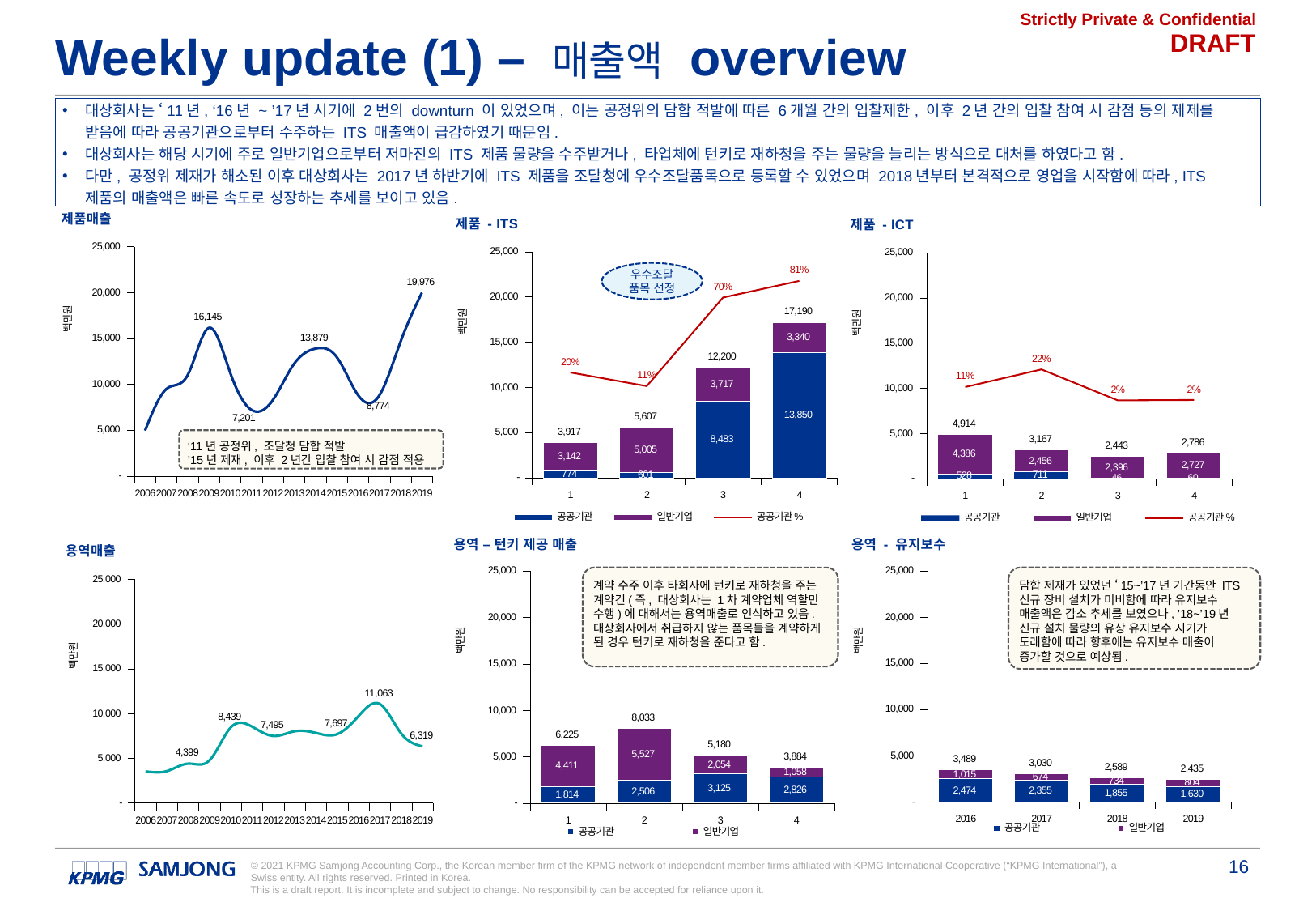

Weekly update (1) – 매출액 overview
대상회사는 ‘11년, ‘16년 ~ ’17년 시기에 2번의 downturn 이 있었으며, 이는 공정위의 담합 적발에 따른 6개월 간의 입찰제한, 이후 2년 간의 입찰 참여 시 감점 등의 제제를 받음에 따라 공공기관으로부터 수주하는 ITS 매출액이 급감하였기 때문임.
대상회사는 해당 시기에 주로 일반기업으로부터 저마진의 ITS 제품 물량을 수주받거나, 타업체에 턴키로 재하청을 주는 물량을 늘리는 방식으로 대처를 하였다고 함.
다만, 공정위 제재가 해소된 이후 대상회사는 2017년 하반기에 ITS 제품을 조달청에 우수조달품목으로 등록할 수 있었으며 2018년부터 본격적으로 영업을 시작함에 따라, ITS 제품의 매출액은 빠른 속도로 성장하는 추세를 보이고 있음.

### Chart: 제품매출

| Category | 제품매출 |
|---|---|
| 2006 | 4947957629.0 |
| 2007 | 9473991973.0 |
| 2008 | 10986623350.0 |
| 2009 | 16144617664.0 |
| 2010 | 11244409040.0 |
| 2011 | 7200657456.0 |
| 2012 | 8267063585.0 |
| 2013 | 12222655949.0 |
| 2014 | 13879234407.0 |
| 2015 | 12972478511.0 |
| 2016 | 8830955934.0 |
| 2017 | 8774164200.0 |
| 2018 | 14642898678.0 |
| 2019 | 19976446353.0 |

### Chart: 제품 - ITS

| Category | 공공기관 | 일반기업 | ITS | 공공기관% |
|---|---|---|---|---|

### Chart: 제품 - ICT

| Category | 공공기관 | 일반기업 | ICT | 공공기관% |
|---|---|---|---|---|
우수조달 품목 선정
‘11년 공정위, 조달청 담합 적발
’15년 제재, 이후 2년간 입찰 참여 시 감점 적용

### Chart: 용역 – 턴키 제공 매출

| Category | 공공기관 | 일반기업 | 턴키 제공 매출 |
|---|---|---|---|

### Chart: 용역 - 유지보수

| Category | 공공기관 | 일반기업 | 유지보수 |
|---|---|---|---|
| 2016 | 2473808537.0 | 1014915869.0 | 3488724406.0 |
| 2017 | 2355275330.0 | 674488284.0 | 3029763614.0 |
| 2018 | 1854920890.0 | 733819579.0 | 2588740469.0 |
| 2019 | 1630386499.0 | 804235159.0 | 2434621658.0 |

### Chart: 용역매출

| Category | 용역매출 |
|---|---|
| 2006 | 3532143795.0 |
| 2007 | 3565560103.0 |
| 2008 | 4399385188.0 |
| 2009 | 4766378940.0 |
| 2010 | 8439494976.0 |
| 2011 | 8532316343.0 |
| 2012 | 7495275931.0 |
| 2013 | 8016034261.0 |
| 2014 | 7828058273.0 |
| 2015 | 7697090327.0 |
| 2016 | 9714149785.0 |
| 2017 | 11063108404.0 |
| 2018 | 7768327892.0 |
| 2019 | 6318564708.0 |
계약 수주 이후 타회사에 턴키로 재하청을 주는 계약건(즉, 대상회사는 1차 계약업체 역할만 수행)에 대해서는 용역매출로 인식하고 있음.
대상회사에서 취급하지 않는 품목들을 계약하게 된 경우 턴키로 재하청을 준다고 함.
담합 제재가 있었던 ‘15~’17년 기간동안 ITS 신규 장비 설치가 미비함에 따라 유지보수 매출액은 감소 추세를 보였으나, ’18~’19년 신규 설치 물량의 유상 유지보수 시기가 도래함에 따라 향후에는 유지보수 매출이 증가할 것으로 예상됨.